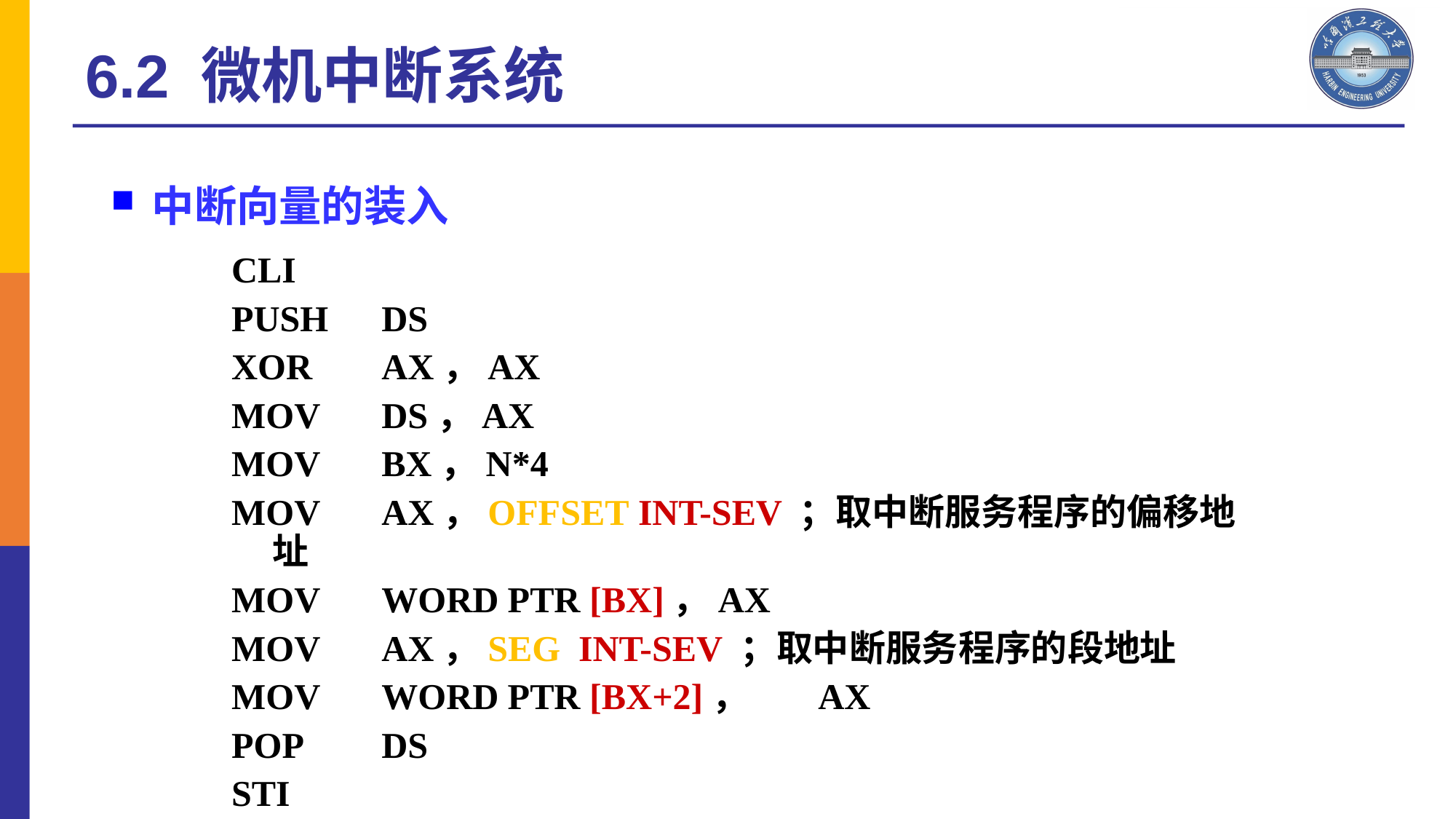

6.2 微机中断系统
# 中断向量的装入
CLI
PUSH 	DS
XOR 	AX，AX
MOV 	DS，AX
MOV 	BX，N*4
MOV 	AX，OFFSET INT-SEV ；取中断服务程序的偏移地址
MOV 	WORD PTR [BX]，AX
MOV 	AX，SEG  INT-SEV ；取中断服务程序的段地址
MOV 	WORD PTR [BX+2]，	AX
POP 	DS
STI